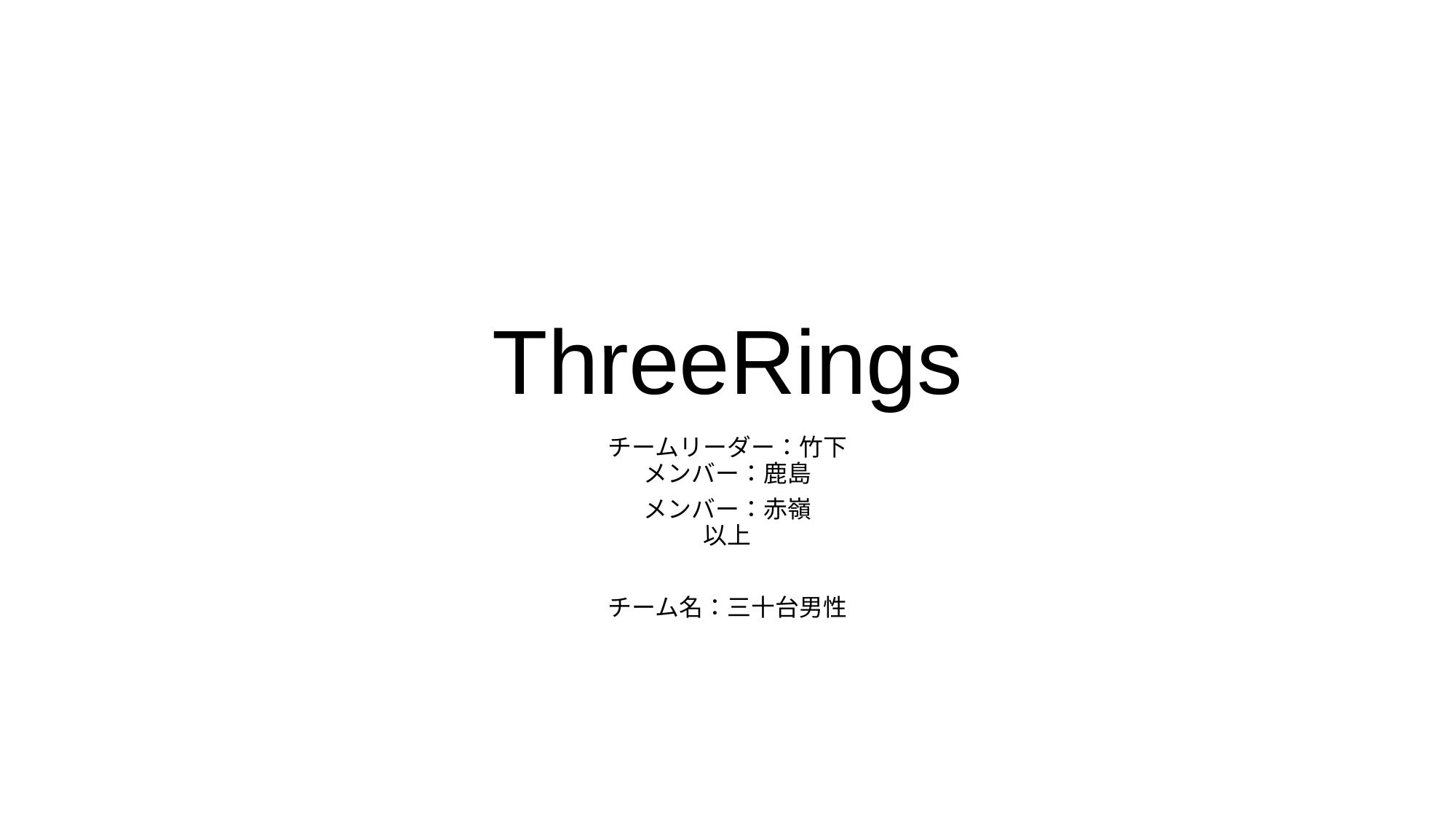

# ThreeRings
チームリーダー：竹下
メンバー：鹿島
メンバー：赤嶺
以上

チーム名：三十台男性